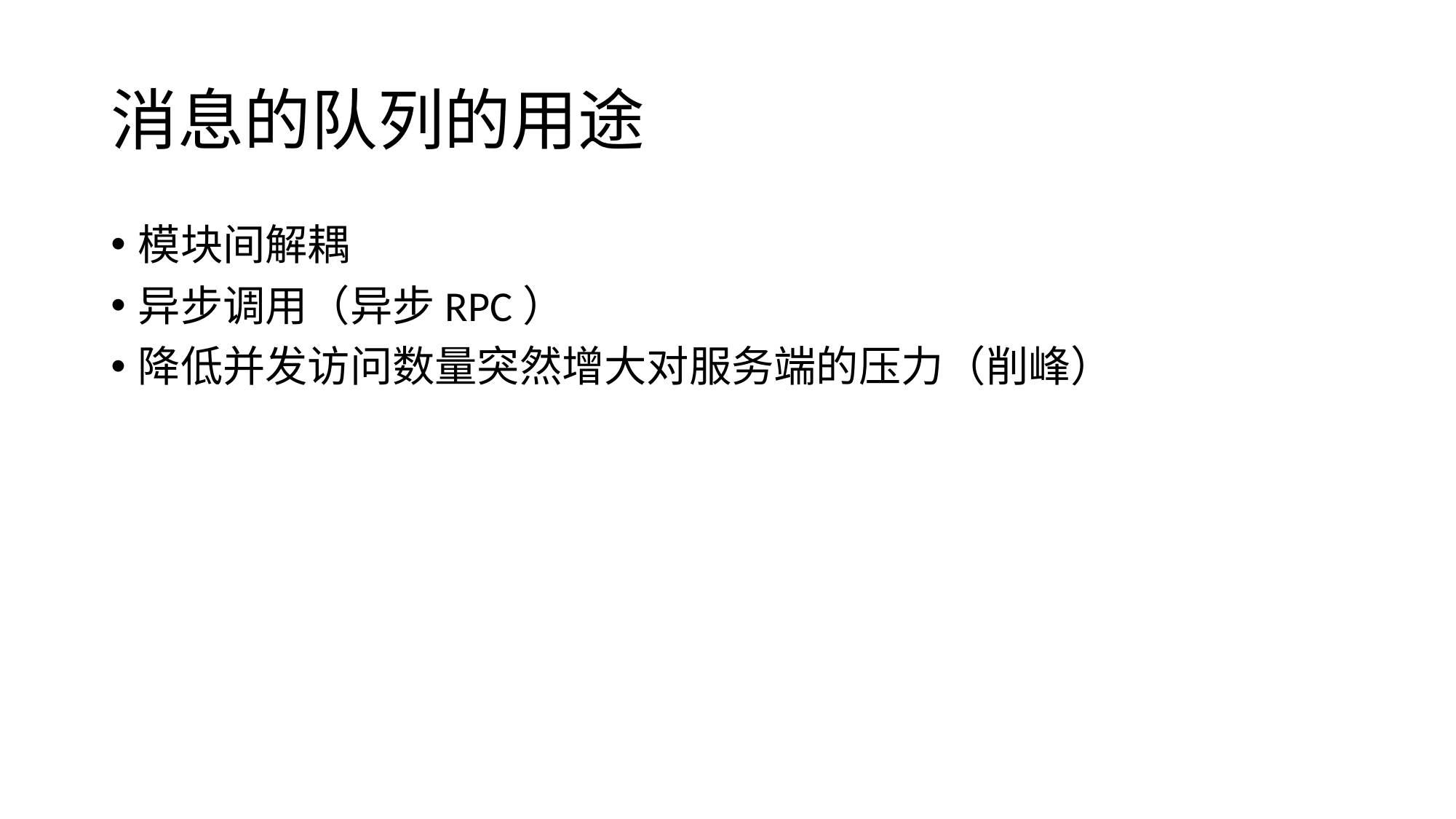

# 消息的队列的用途
模块间解耦
异步调用（异步RPC）
降低并发访问数量突然增大对服务端的压力（削峰）